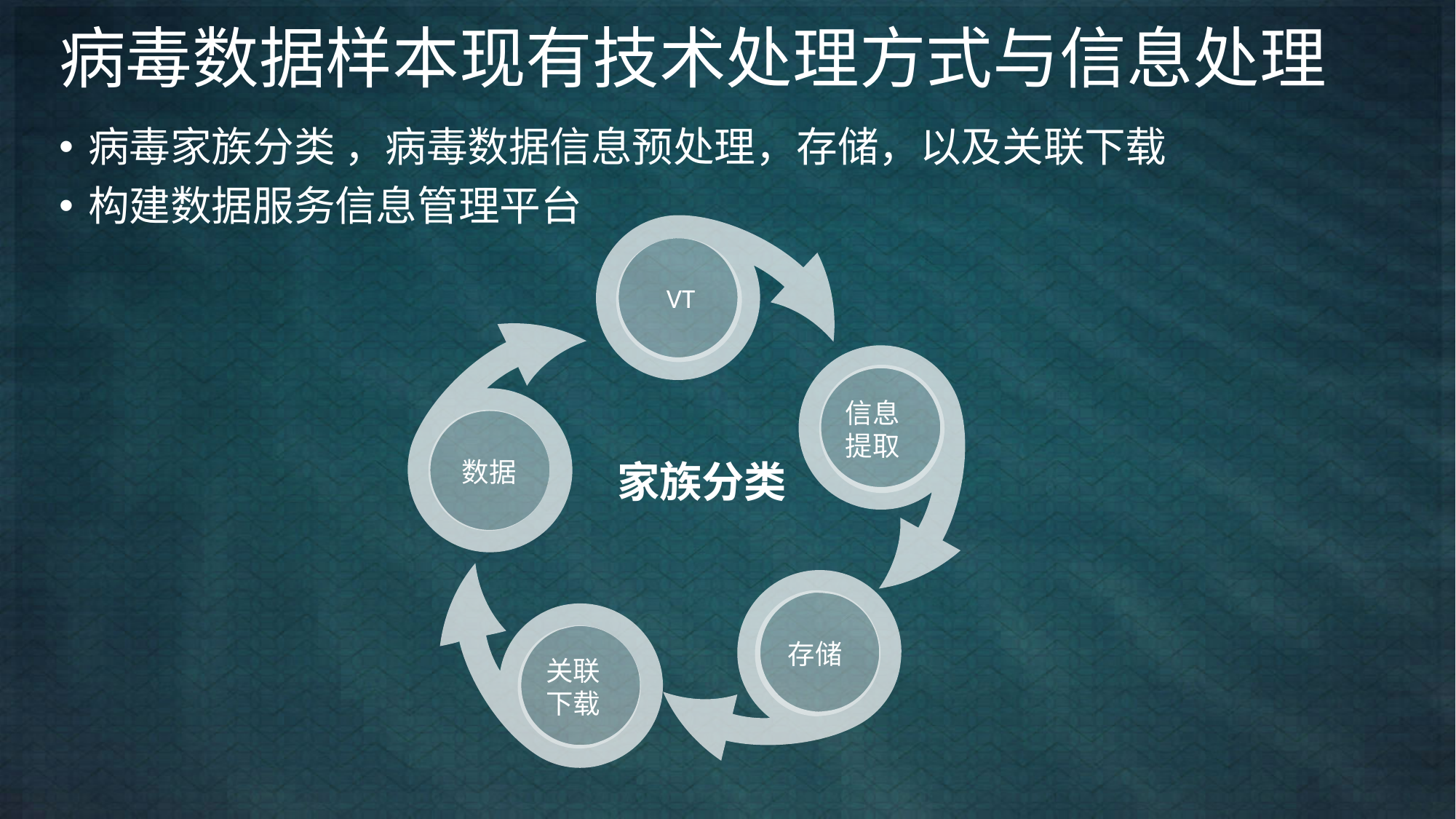

# 病毒数据样本现有技术处理方式与信息处理

病毒家族分类 ，病毒数据信息预处理，存储，以及关联下载
构建数据服务信息管理平台

VT

信息提取

数据
 家族分类

存储
关联下载